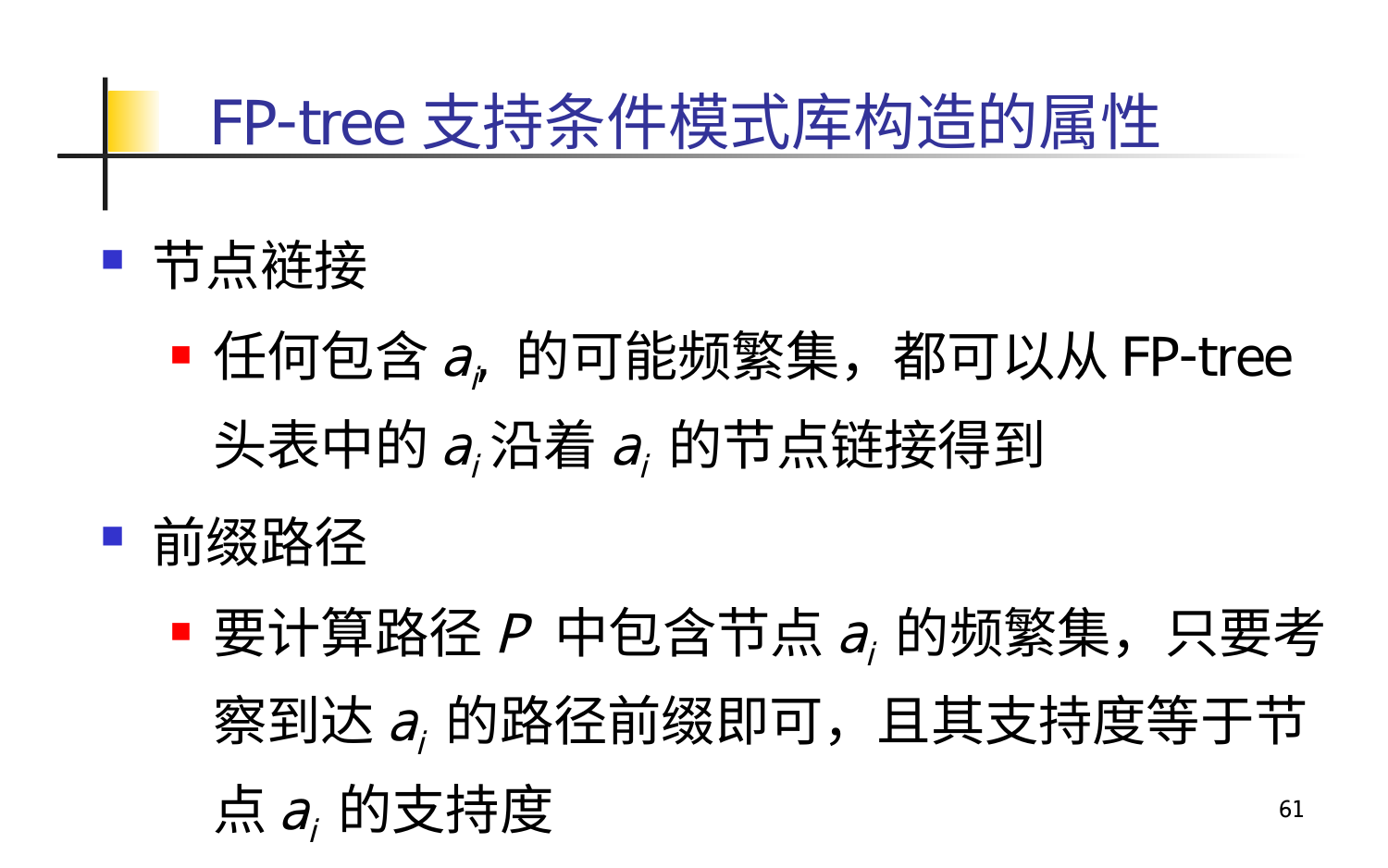

# FP-tree支持条件模式库构造的属性
节点裢接
任何包含ai, 的可能频繁集，都可以从FP-tree头表中的ai沿着ai 的节点链接得到
前缀路径
要计算路径P 中包含节点ai 的频繁集，只要考察到达ai 的路径前缀即可，且其支持度等于节点ai 的支持度
61